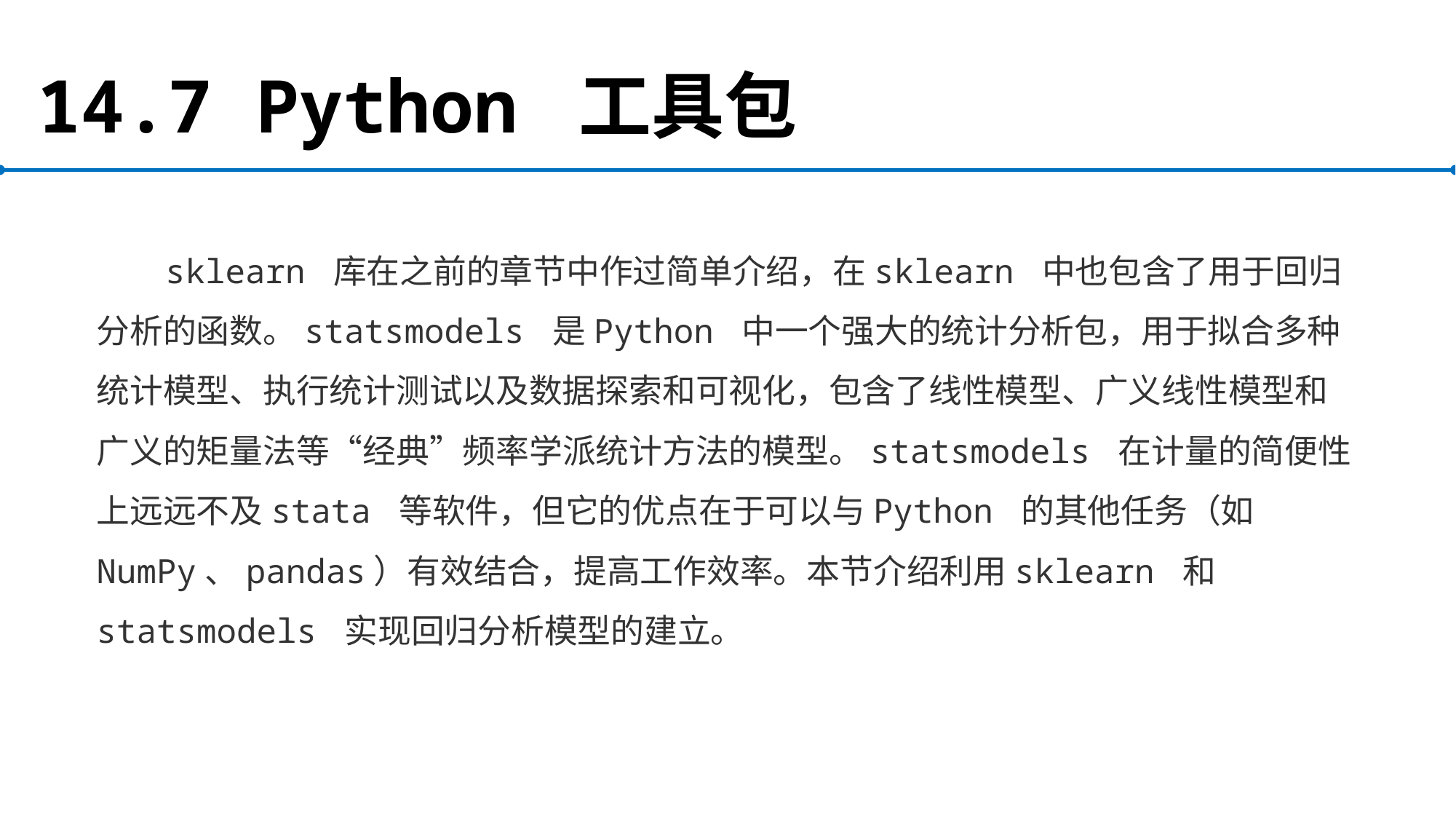

# 14.7 Python 工具包
sklearn 库在之前的章节中作过简单介绍，在sklearn 中也包含了用于回归分析的函数。statsmodels 是Python 中一个强大的统计分析包，用于拟合多种统计模型、执行统计测试以及数据探索和可视化，包含了线性模型、广义线性模型和广义的矩量法等“经典”频率学派统计方法的模型。statsmodels 在计量的简便性上远远不及stata 等软件，但它的优点在于可以与Python 的其他任务（如NumPy、pandas）有效结合，提高工作效率。本节介绍利用sklearn 和statsmodels 实现回归分析模型的建立。